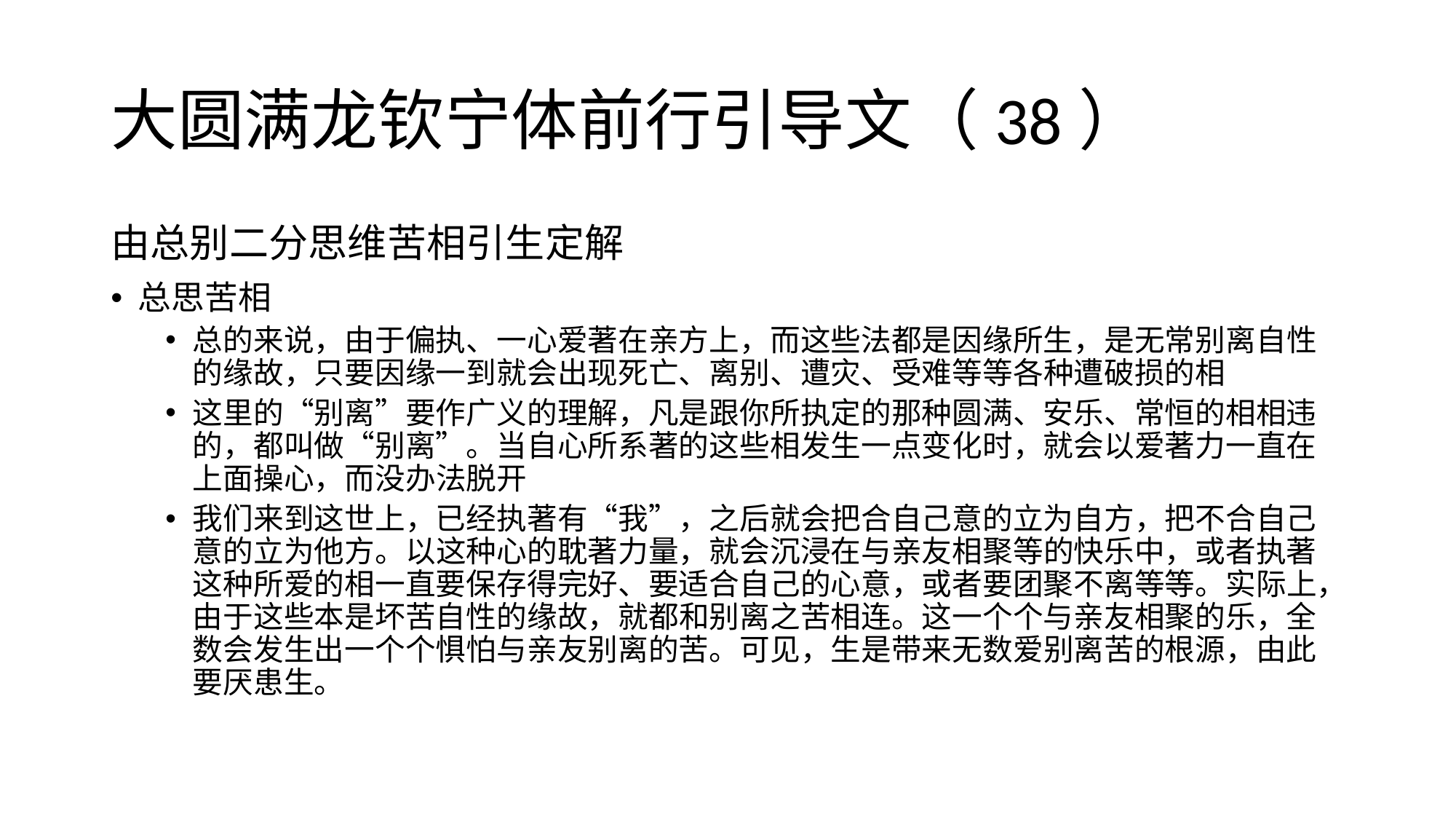

# 大圆满龙钦宁体前行引导文（38）
由总别二分思维苦相引生定解
总思苦相
总的来说，由于偏执、一心爱著在亲方上，而这些法都是因缘所生，是无常别离自性的缘故，只要因缘一到就会出现死亡、离别、遭灾、受难等等各种遭破损的相
这里的“别离”要作广义的理解，凡是跟你所执定的那种圆满、安乐、常恒的相相违的，都叫做“别离”。当自心所系著的这些相发生一点变化时，就会以爱著力一直在上面操心，而没办法脱开
我们来到这世上，已经执著有“我”，之后就会把合自己意的立为自方，把不合自己意的立为他方。以这种心的耽著力量，就会沉浸在与亲友相聚等的快乐中，或者执著这种所爱的相一直要保存得完好、要适合自己的心意，或者要团聚不离等等。实际上，由于这些本是坏苦自性的缘故，就都和别离之苦相连。这一个个与亲友相聚的乐，全数会发生出一个个惧怕与亲友别离的苦。可见，生是带来无数爱别离苦的根源，由此要厌患生。